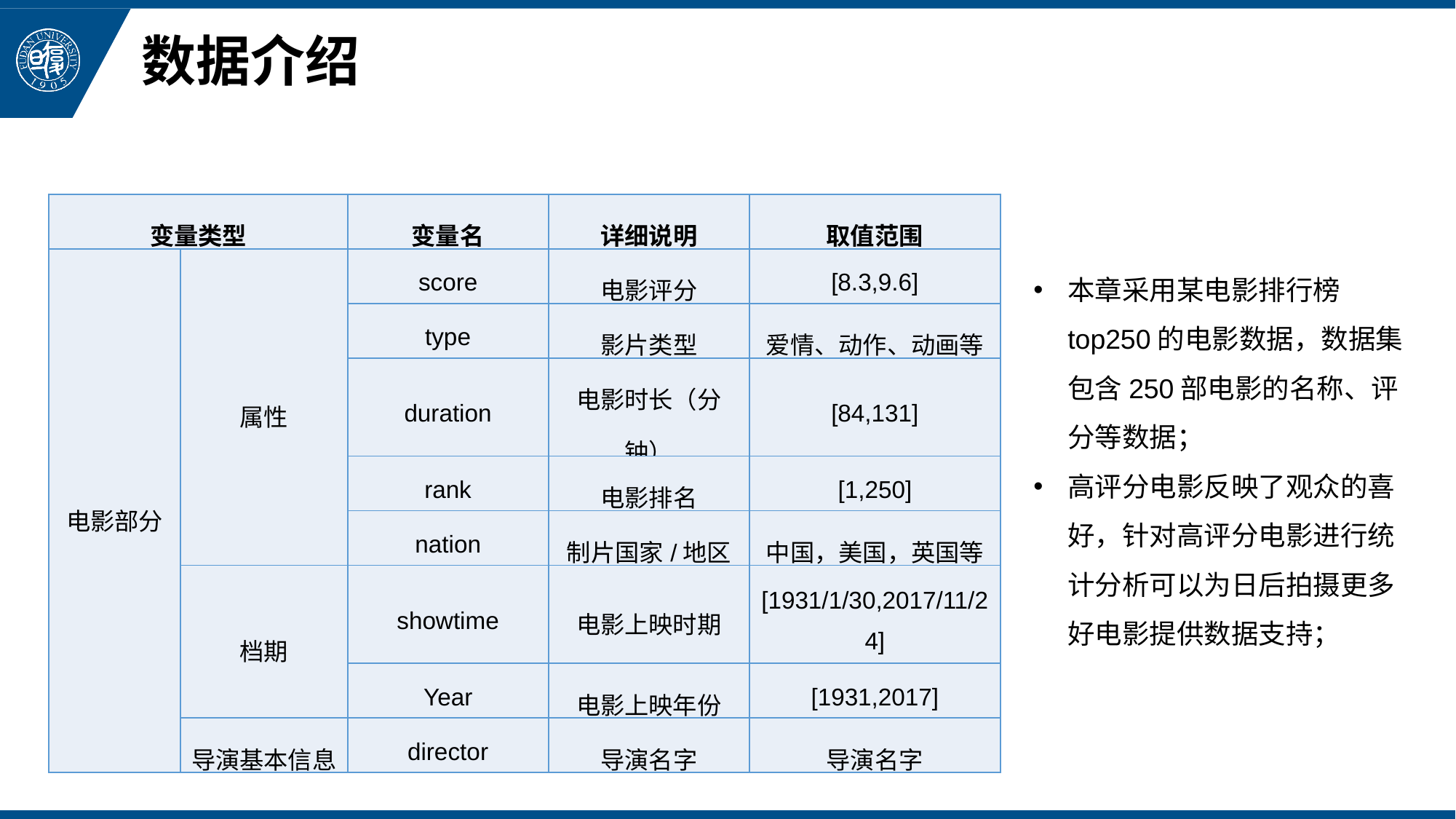

# 数据介绍
| 变量类型 |  | 变量名 | 详细说明 | 取值范围 |
| --- | --- | --- | --- | --- |
| 电影部分 | 属性 | score | 电影评分 | [8.3,9.6] |
|  |  | type | 影片类型 | 爱情、动作、动画等 |
|  |  | duration | 电影时长（分钟） | [84,131] |
|  |  | rank | 电影排名 | [1,250] |
|  |  | nation | 制片国家/地区 | 中国，美国，英国等 |
|  | 档期 | showtime | 电影上映时期 | [1931/1/30,2017/11/24] |
|  |  | Year | 电影上映年份 | [1931,2017] |
|  | 导演基本信息 | director | 导演名字 | 导演名字 |
本章采用某电影排行榜top250的电影数据，数据集包含250部电影的名称、评分等数据；
高评分电影反映了观众的喜好，针对高评分电影进行统计分析可以为日后拍摄更多好电影提供数据支持；